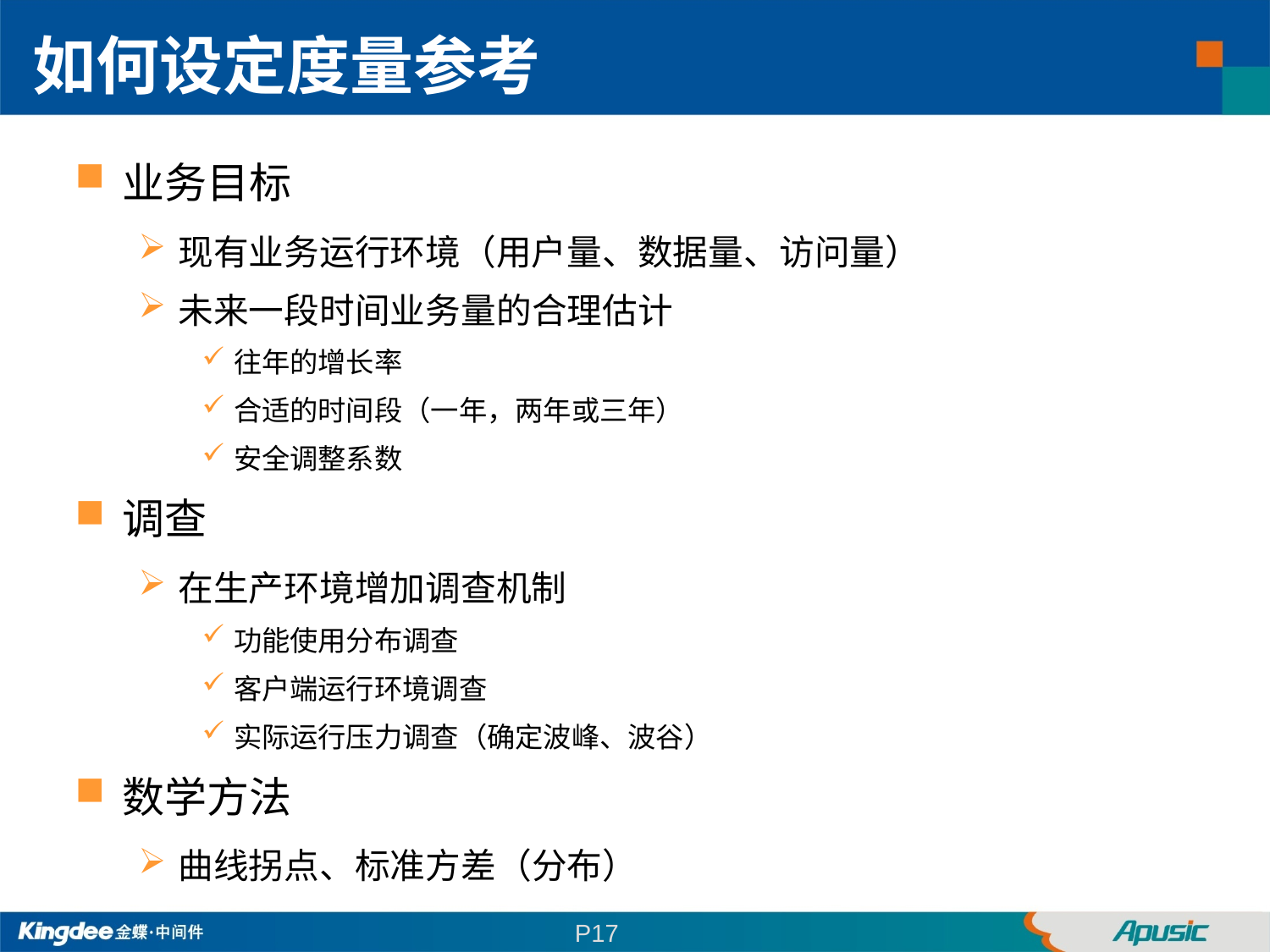

如何设定度量参考
业务目标
现有业务运行环境（用户量、数据量、访问量）
未来一段时间业务量的合理估计
往年的增长率
合适的时间段（一年，两年或三年）
安全调整系数
调查
在生产环境增加调查机制
功能使用分布调查
客户端运行环境调查
实际运行压力调查（确定波峰、波谷）
数学方法
曲线拐点、标准方差（分布）